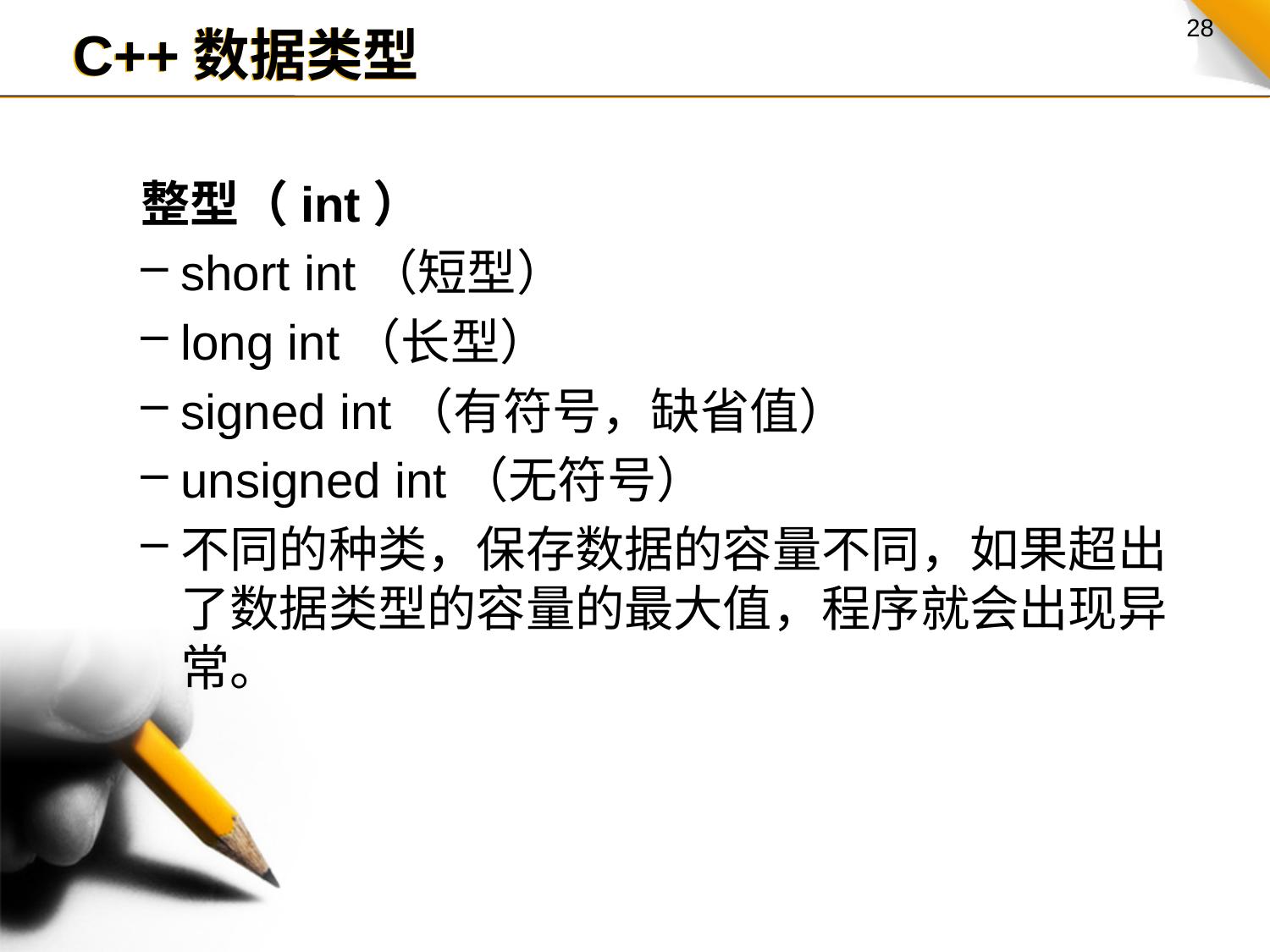

C++数据类型
整型（int）
short int（短型）
long int（长型）
signed int（有符号，缺省值）
unsigned int（无符号）
不同的种类，保存数据的容量不同，如果超出了数据类型的容量的最大值，程序就会出现异常。